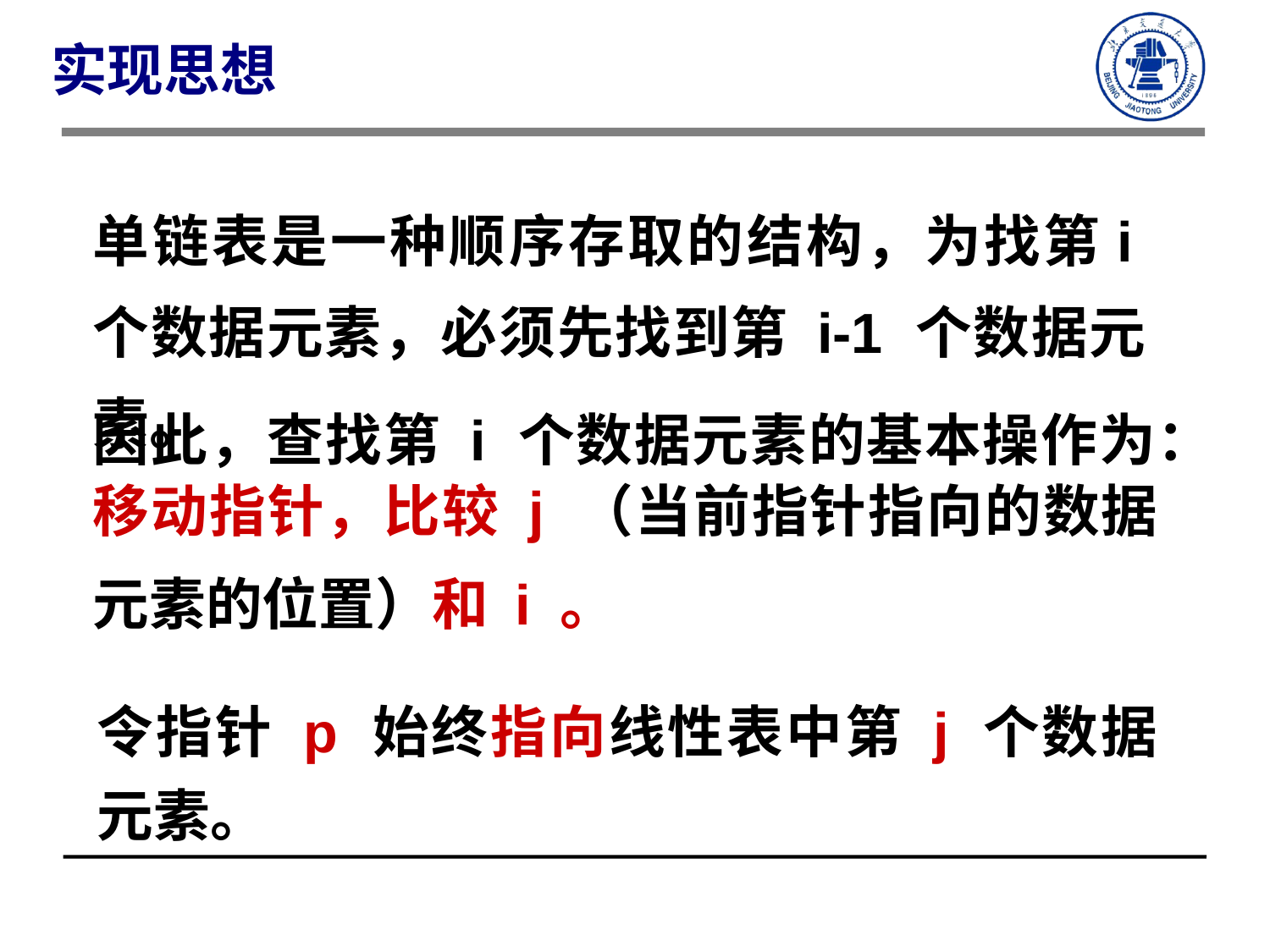

实现思想
单链表是一种顺序存取的结构，为找第i个数据元素，必须先找到第 i-1 个数据元素。
因此，查找第 i 个数据元素的基本操作为：移动指针，比较 j （当前指针指向的数据元素的位置）和 i 。
令指针 p 始终指向线性表中第 j 个数据元素。